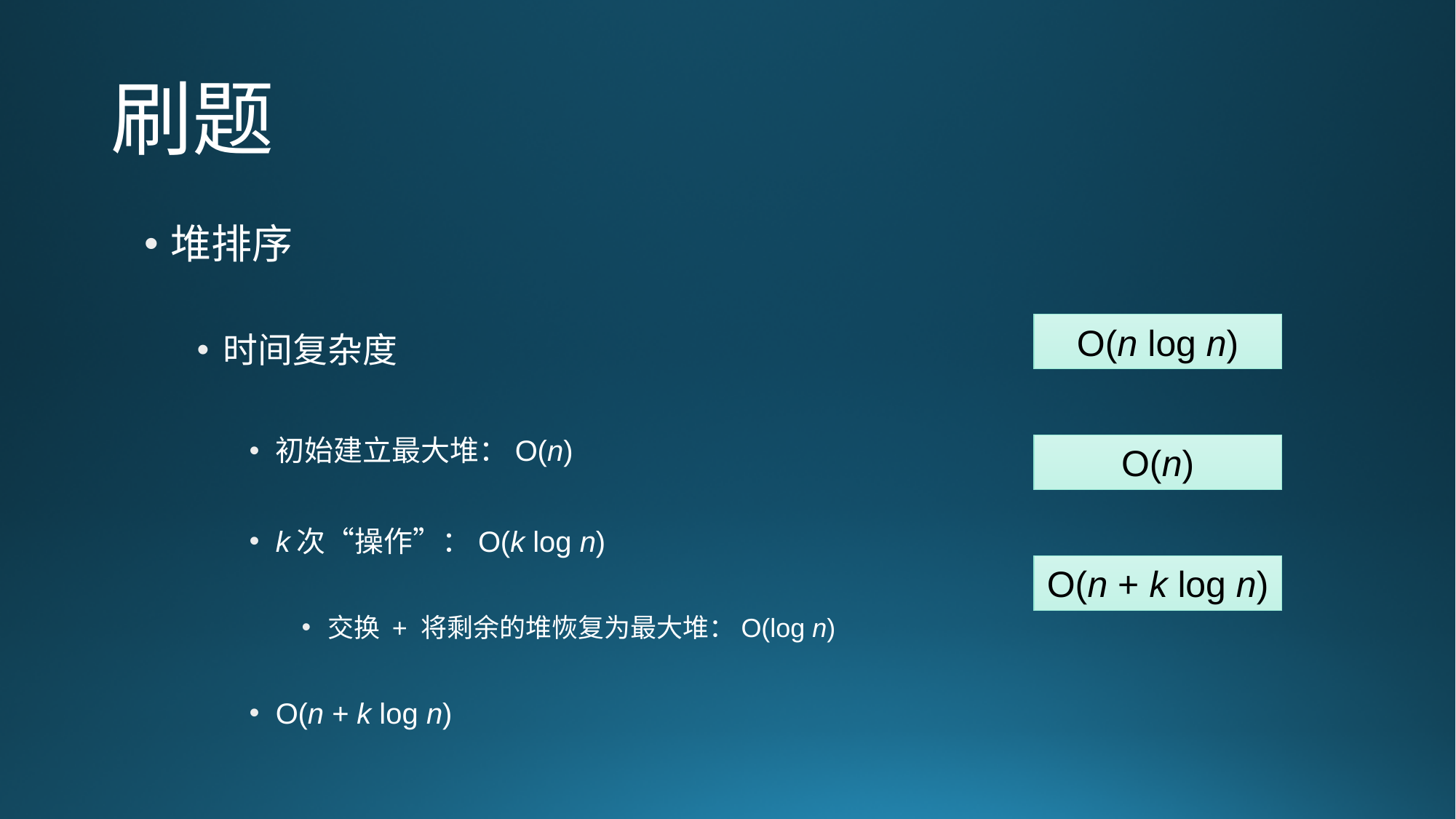

# 刷题
堆排序

时间复杂度

初始建立最大堆：O(n)

k次“操作”：O(k log n)

交换 + 将剩余的堆恢复为最大堆：O(log n)

O(n + k log n)
O(n log n)
O(n)
O(n + k log n)